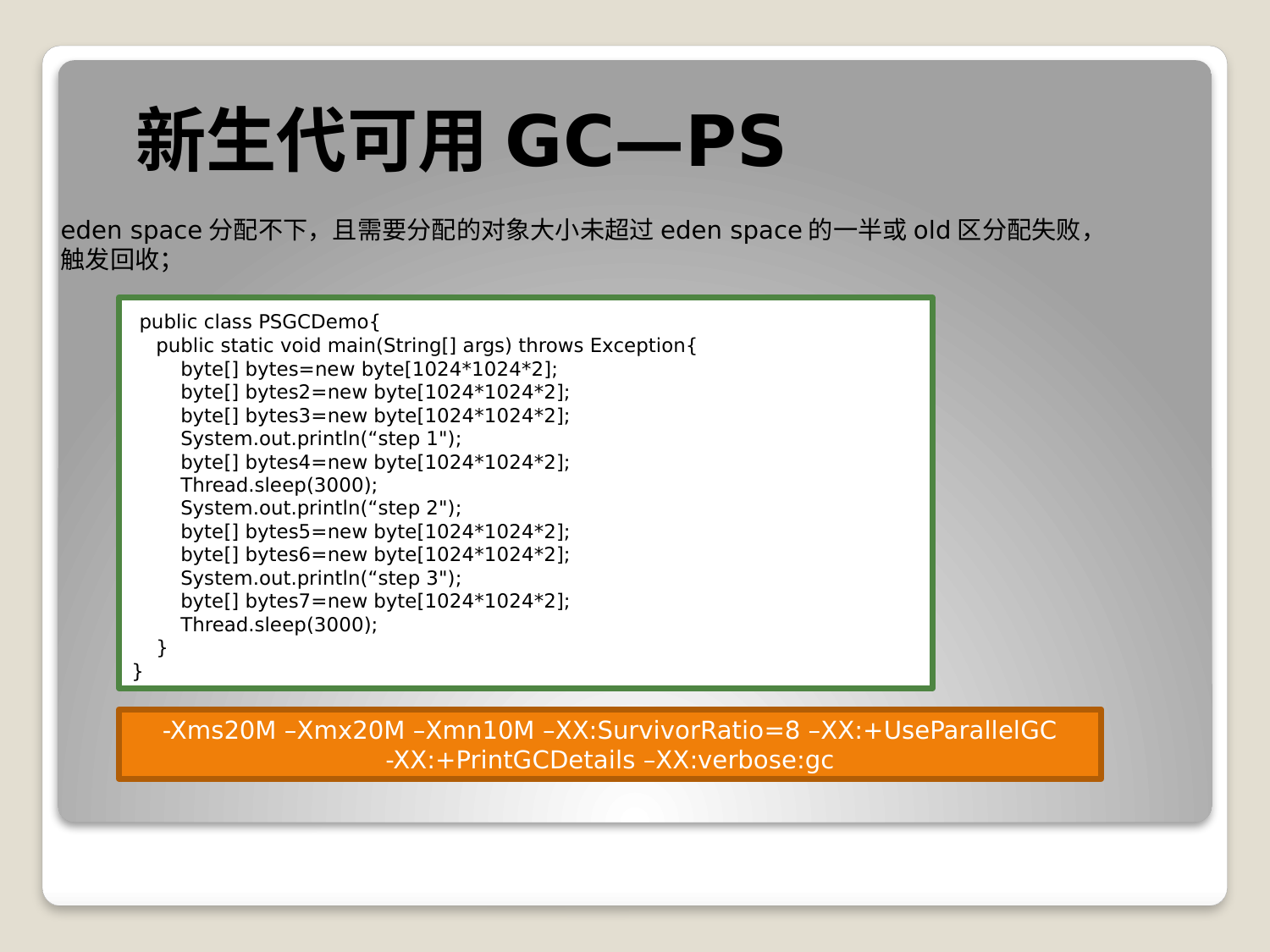

新生代可用GC—PS
eden space分配不下，且需要分配的对象大小未超过eden space的一半或old区分配失败，
触发回收；
 public class PSGCDemo{
    public static void main(String[] args) throws Exception{
        byte[] bytes=new byte[1024*1024*2];
        byte[] bytes2=new byte[1024*1024*2];
        byte[] bytes3=new byte[1024*1024*2];
        System.out.println(“step 1");
        byte[] bytes4=new byte[1024*1024*2];
        Thread.sleep(3000);
        System.out.println(“step 2");
        byte[] bytes5=new byte[1024*1024*2];
        byte[] bytes6=new byte[1024*1024*2];
        System.out.println(“step 3");
        byte[] bytes7=new byte[1024*1024*2];
        Thread.sleep(3000);
    }
}
-Xms20M –Xmx20M –Xmn10M –XX:SurvivorRatio=8 –XX:+UseParallelGC
-XX:+PrintGCDetails –XX:verbose:gc